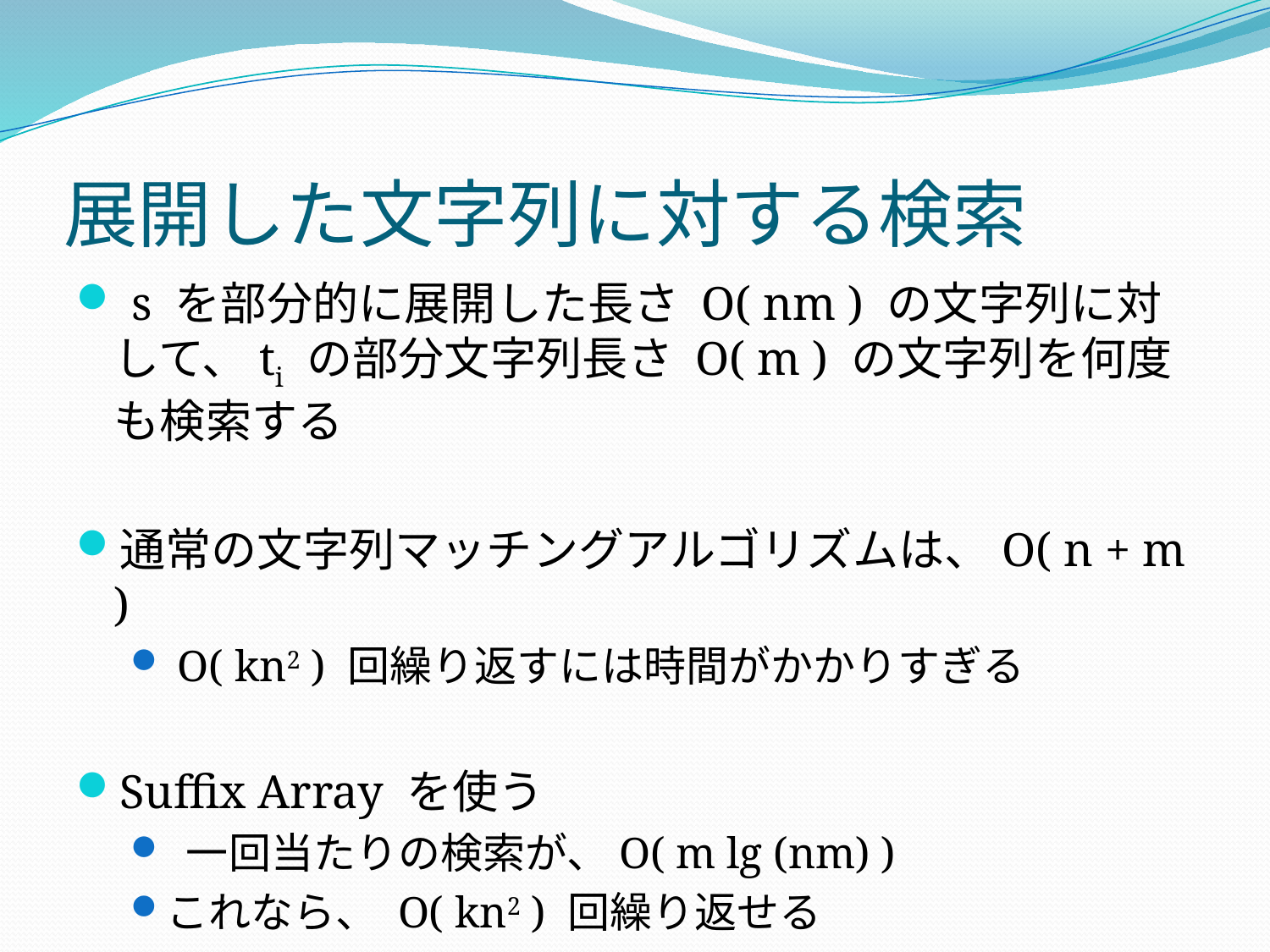

# 展開した文字列に対する検索
 s を部分的に展開した長さ O( nm ) の文字列に対して、ti の部分文字列長さ O( m ) の文字列を何度も検索する

通常の文字列マッチングアルゴリズムは、O( n + m )
 O( kn2 ) 回繰り返すには時間がかかりすぎる

Suffix Array を使う
 一回当たりの検索が、O( m lg (nm) )
これなら、 O( kn2 ) 回繰り返せる